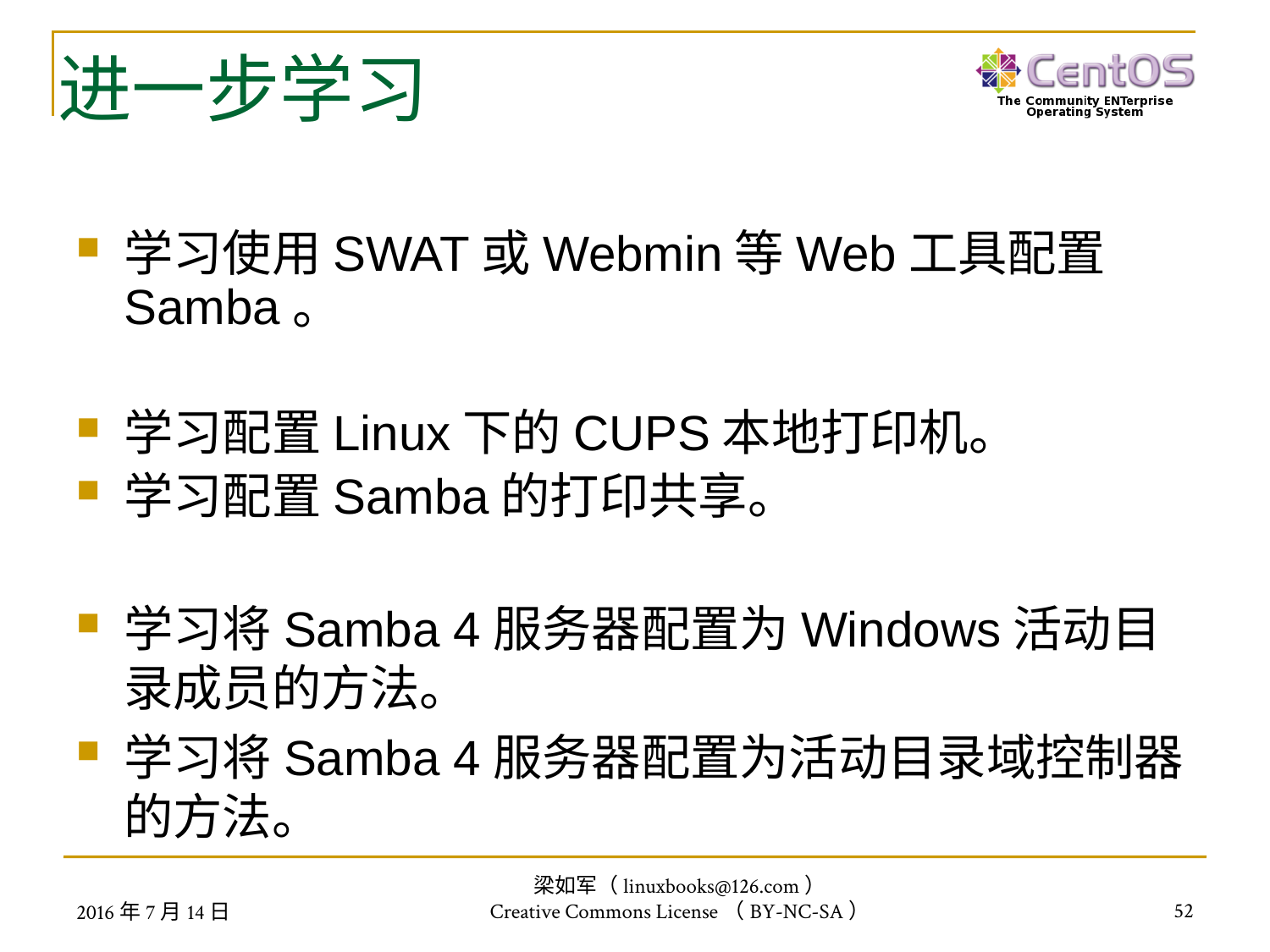

# 进一步学习
学习使用SWAT或Webmin等Web工具配置Samba。

学习配置Linux下的CUPS本地打印机。
学习配置Samba的打印共享。

学习将Samba 4服务器配置为Windows活动目录成员的方法。
学习将Samba 4服务器配置为活动目录域控制器的方法。

梁如军（linuxbooks@126.com）
Creative Commons License（BY-NC-SA）
2016年7月14日
52